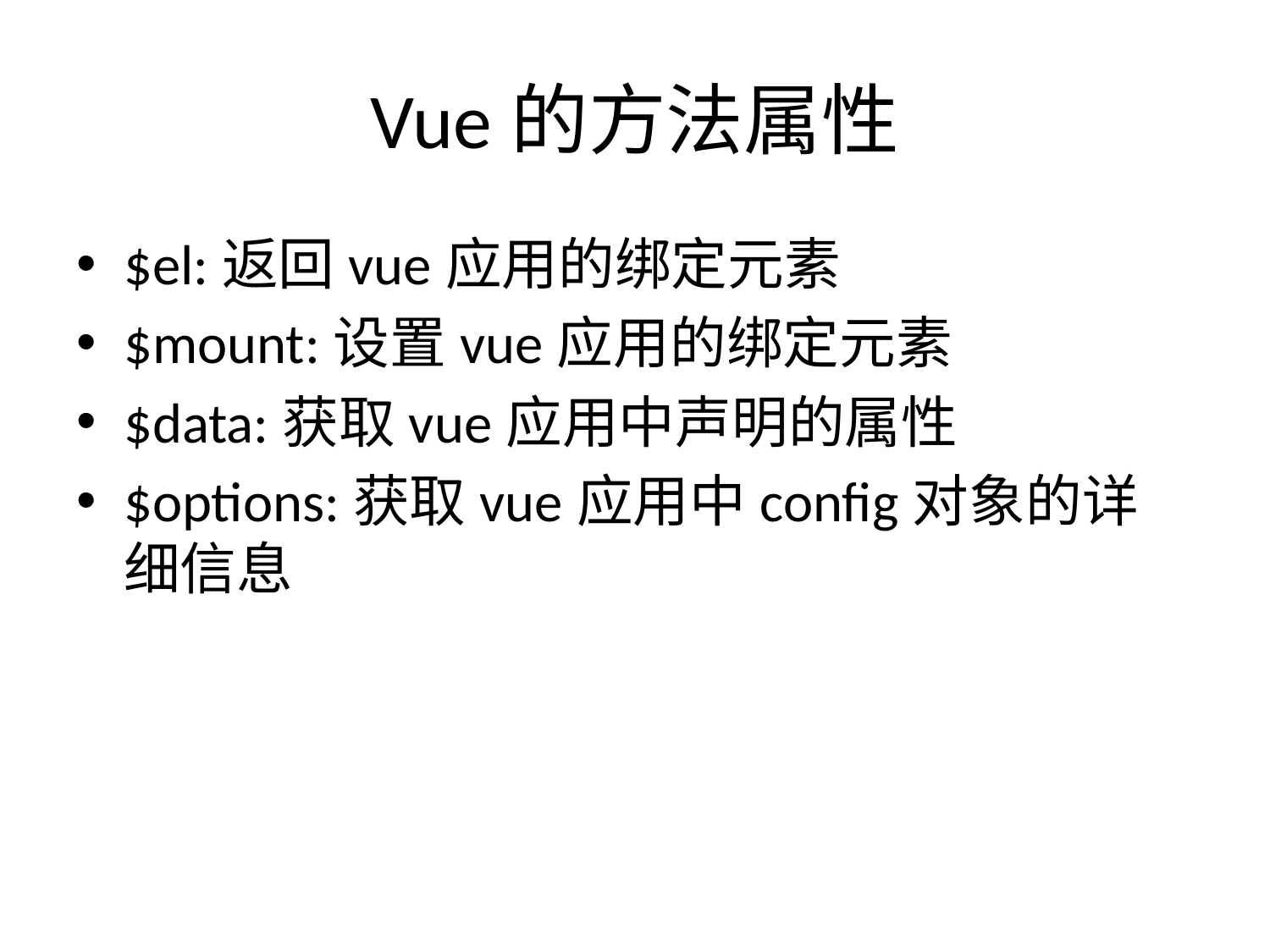

# Vue的方法属性
$el:返回vue应用的绑定元素
$mount:设置vue应用的绑定元素
$data:获取vue应用中声明的属性
$options:获取vue应用中config对象的详细信息